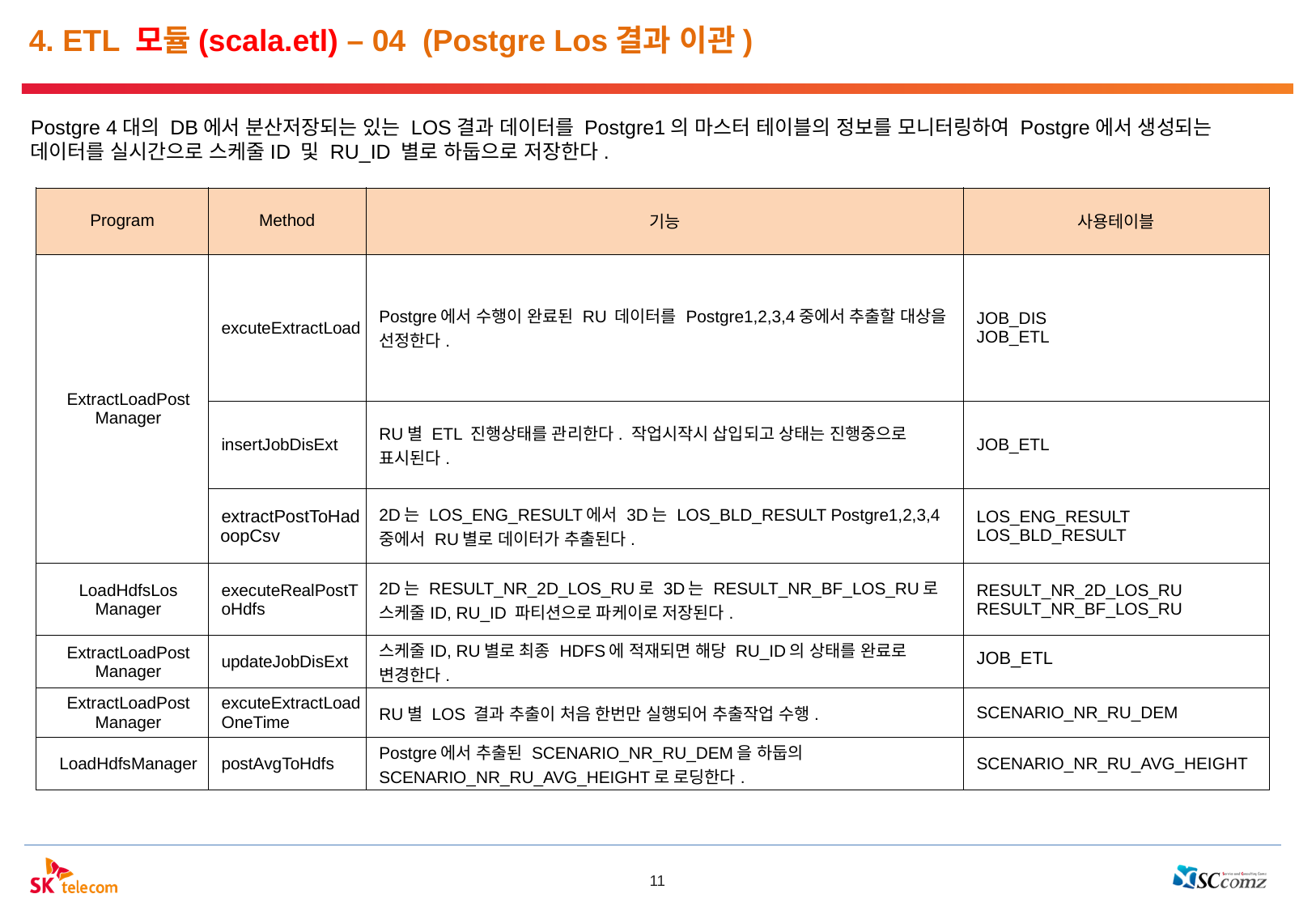

4. ETL 모듈(scala.etl) – 04  (Postgre Los결과 이관)
Postgre 4대의 DB에서 분산저장되는 있는 LOS결과 데이터를 Postgre1의 마스터 테이블의 정보를 모니터링하여 Postgre에서 생성되는 데이터를 실시간으로 스케줄ID 및 RU_ID 별로 하둡으로 저장한다.
| Program | Method | 기능 | 사용테이블 |
| --- | --- | --- | --- |
| ExtractLoadPost Manager | excuteExtractLoad | Postgre에서 수행이 완료된 RU 데이터를 Postgre1,2,3,4중에서 추출할 대상을 선정한다. | JOB\_DIS JOB\_ETL |
|  | insertJobDisExt | RU별 ETL 진행상태를 관리한다. 작업시작시 삽입되고 상태는 진행중으로 표시된다. | JOB\_ETL |
|  | extractPostToHadoopCsv | 2D는 LOS\_ENG\_RESULT에서 3D는 LOS\_BLD\_RESULT Postgre1,2,3,4중에서 RU별로 데이터가 추출된다. | LOS\_ENG\_RESULT LOS\_BLD\_RESULT |
| LoadHdfsLos Manager | executeRealPostToHdfs | 2D는 RESULT\_NR\_2D\_LOS\_RU로 3D는 RESULT\_NR\_BF\_LOS\_RU로 스케줄ID, RU\_ID 파티션으로 파케이로 저장된다. | RESULT\_NR\_2D\_LOS\_RU RESULT\_NR\_BF\_LOS\_RU |
| ExtractLoadPost Manager | updateJobDisExt | 스케줄ID, RU별로 최종 HDFS에 적재되면 해당 RU\_ID의 상태를 완료로 변경한다. | JOB\_ETL |
| ExtractLoadPost Manager | excuteExtractLoadOneTime | RU별 LOS 결과 추출이 처음 한번만 실행되어 추출작업 수행. | SCENARIO\_NR\_RU\_DEM |
| LoadHdfsManager | postAvgToHdfs | Postgre에서 추출된 SCENARIO\_NR\_RU\_DEM을 하둡의 SCENARIO\_NR\_RU\_AVG\_HEIGHT로 로딩한다. | SCENARIO\_NR\_RU\_AVG\_HEIGHT |